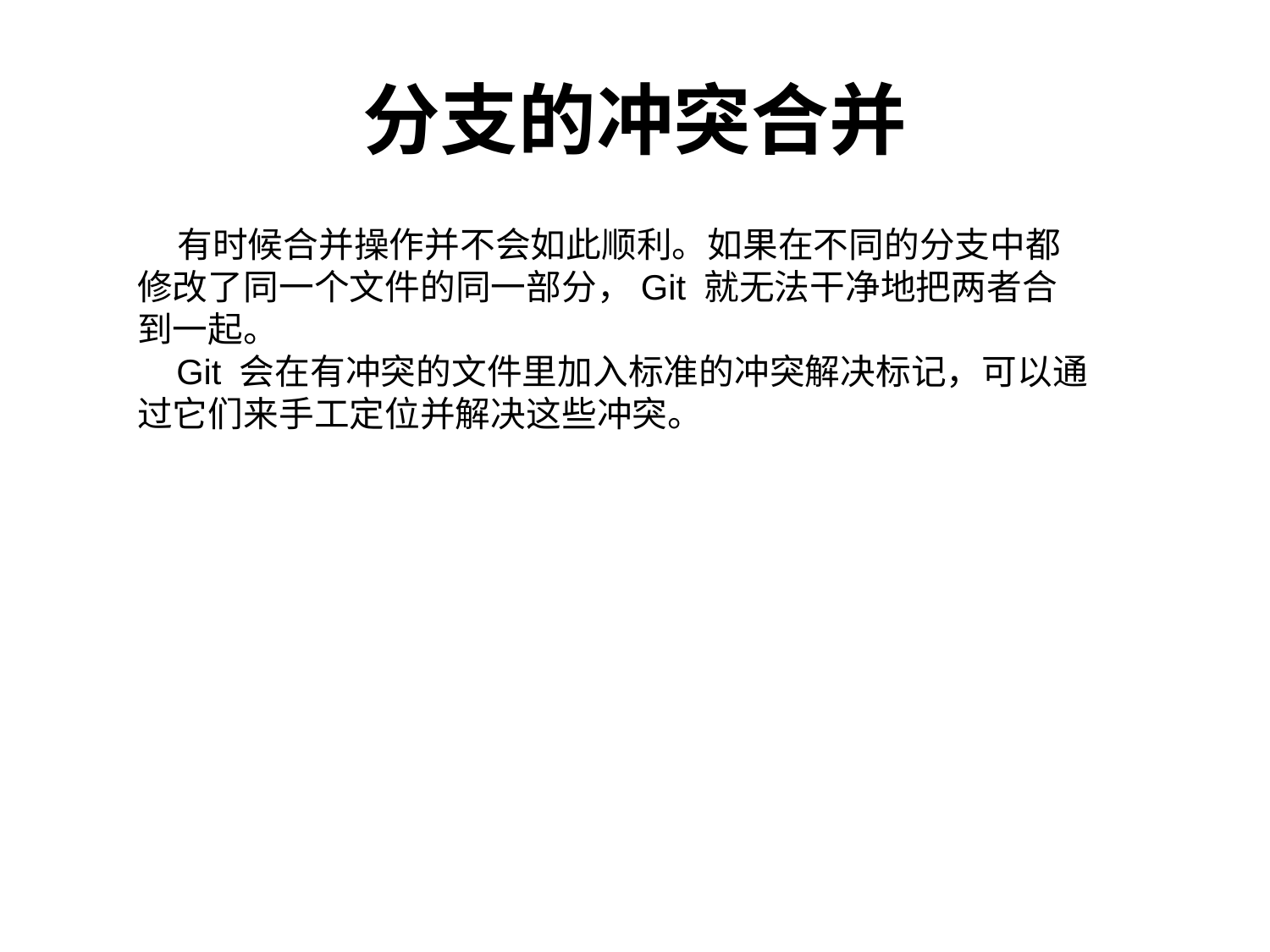

# 分支的冲突合并
    有时候合并操作并不会如此顺利。如果在不同的分支中都修改了同一个文件的同一部分，Git 就无法干净地把两者合到一起。
    Git 会在有冲突的文件里加入标准的冲突解决标记，可以通过它们来手工定位并解决这些冲突。